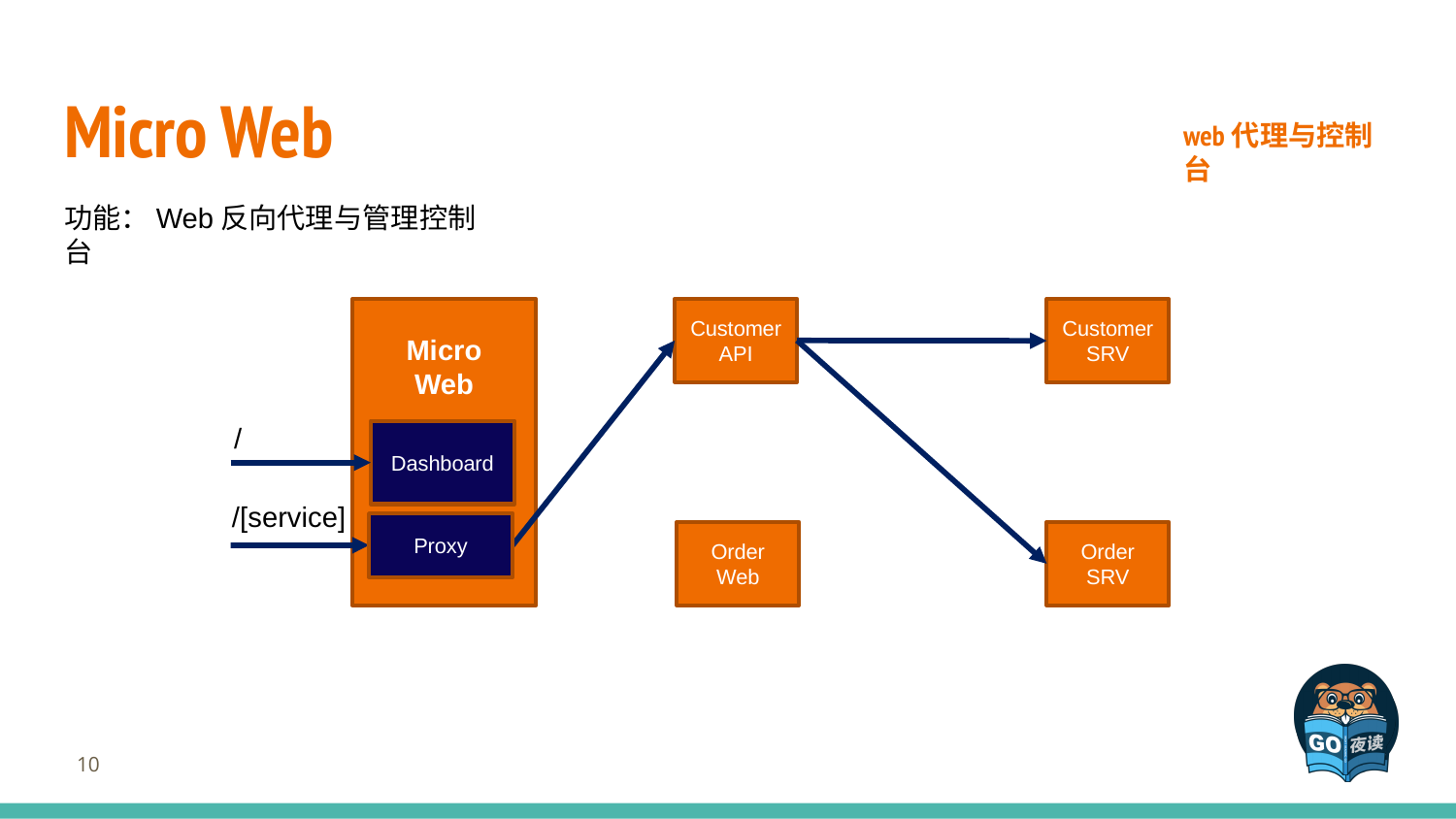

# Micro Web
web代理与控制台
功能：Web反向代理与管理控制台
Customer
API

Micro
Web
Customer
SRV
/
Dashboard
/[service]
Proxy
Order
Web
Order
SRV
10